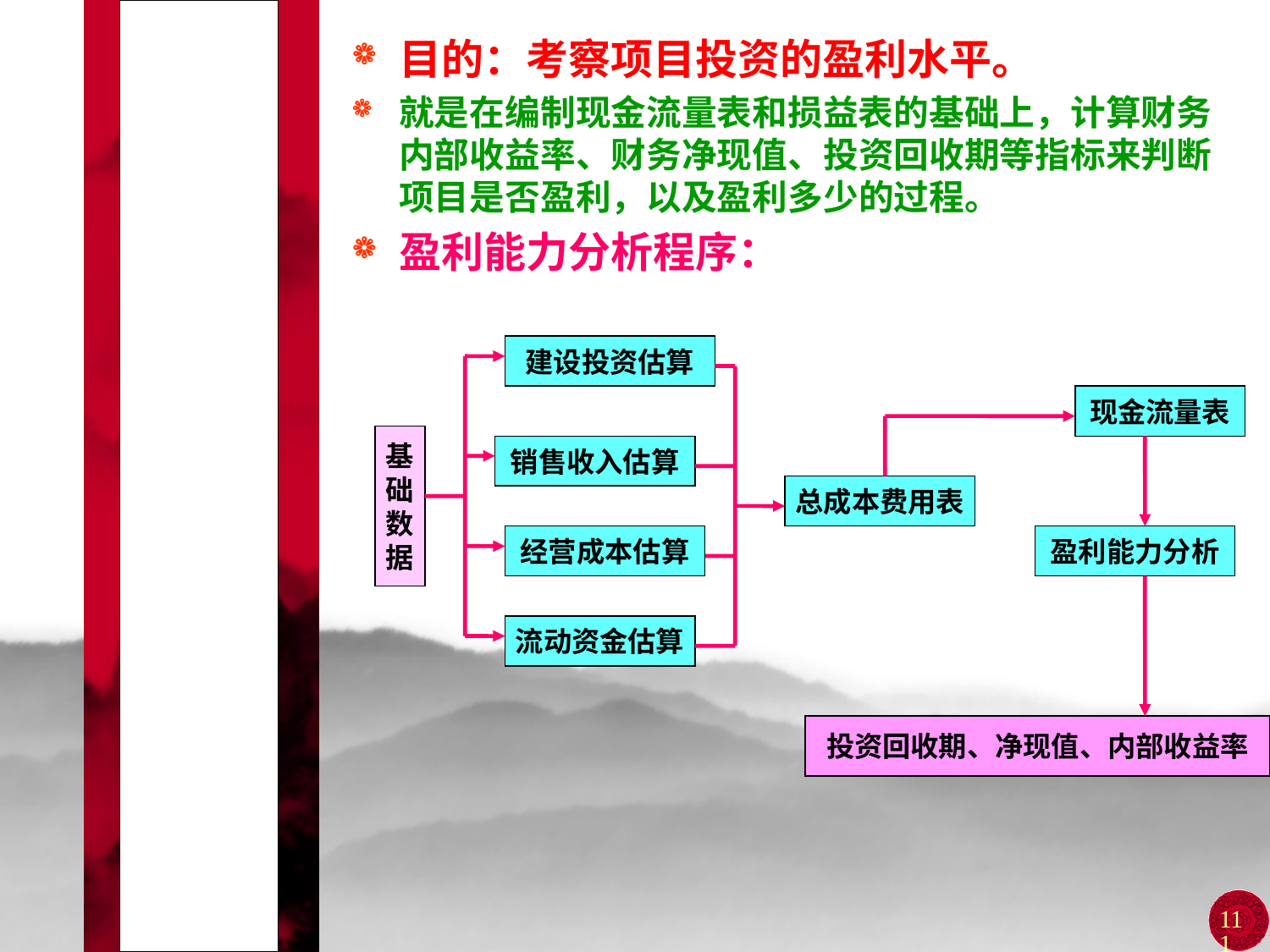

# 第三节  项目的盈利能力分析
目的：考察项目投资的盈利水平。
就是在编制现金流量表和损益表的基础上，计算财务内部收益率、财务净现值、投资回收期等指标来判断项目是否盈利，以及盈利多少的过程。
盈利能力分析程序：

建设投资估算

现金流量表

基
础
数
据
销售收入估算

总成本费用表

经营成本估算
盈利能力分析

流动资金估算

投资回收期、净现值、内部收益率
111